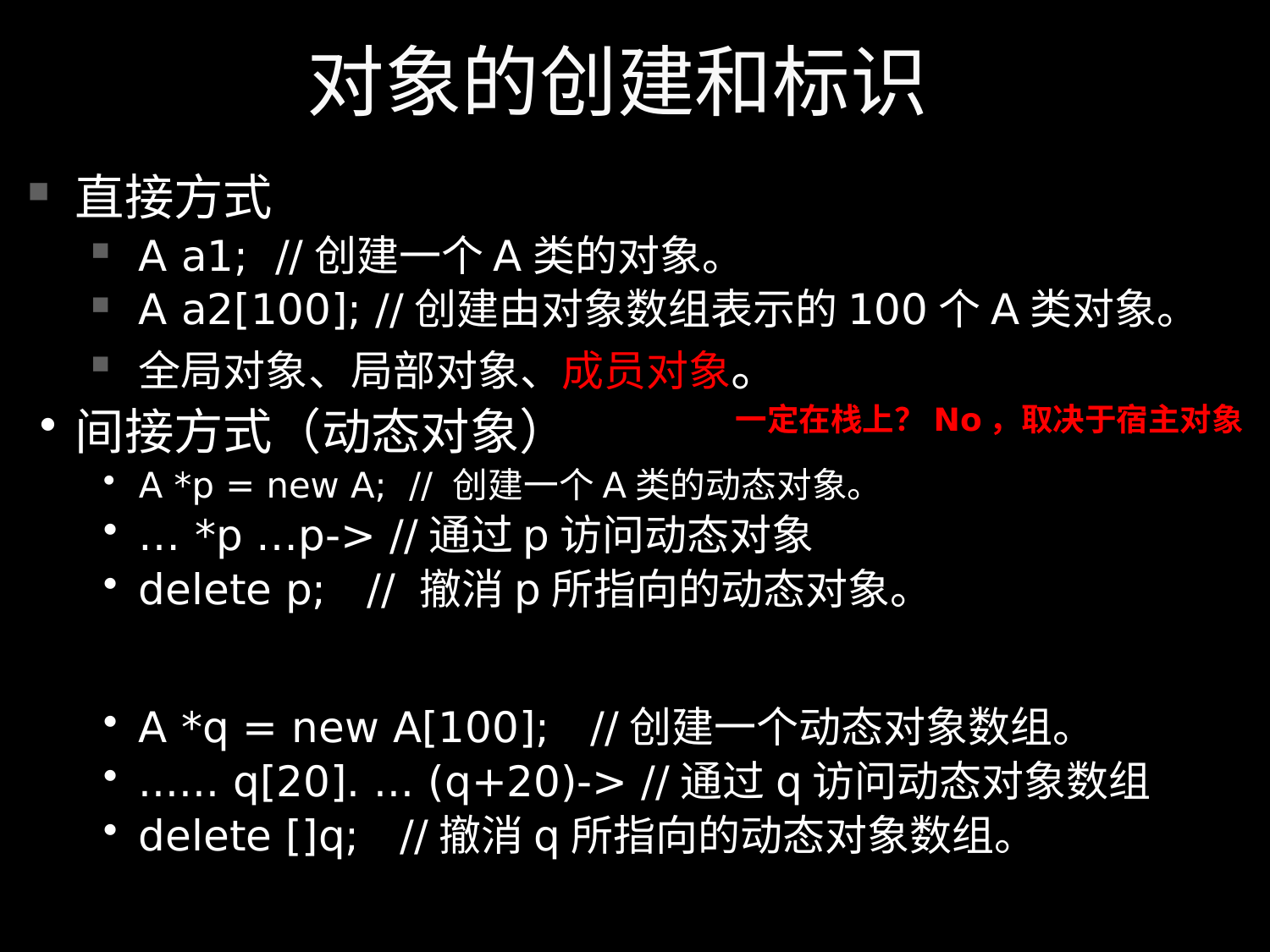

# 对象的创建和标识
直接方式
A a1;  //创建一个A类的对象。
A a2[100]; //创建由对象数组表示的100个A类对象。
全局对象、局部对象、成员对象。
间接方式（动态对象）
A *p = new A;  // 创建一个A类的动态对象。
… *p …p-> //通过p访问动态对象
delete p;   // 撤消p所指向的动态对象。

A *q = new A[100];   //创建一个动态对象数组。
...... q[20]. ... (q+20)-> //通过q访问动态对象数组
delete []q;   //撤消q所指向的动态对象数组。

一定在栈上？No，取决于宿主对象